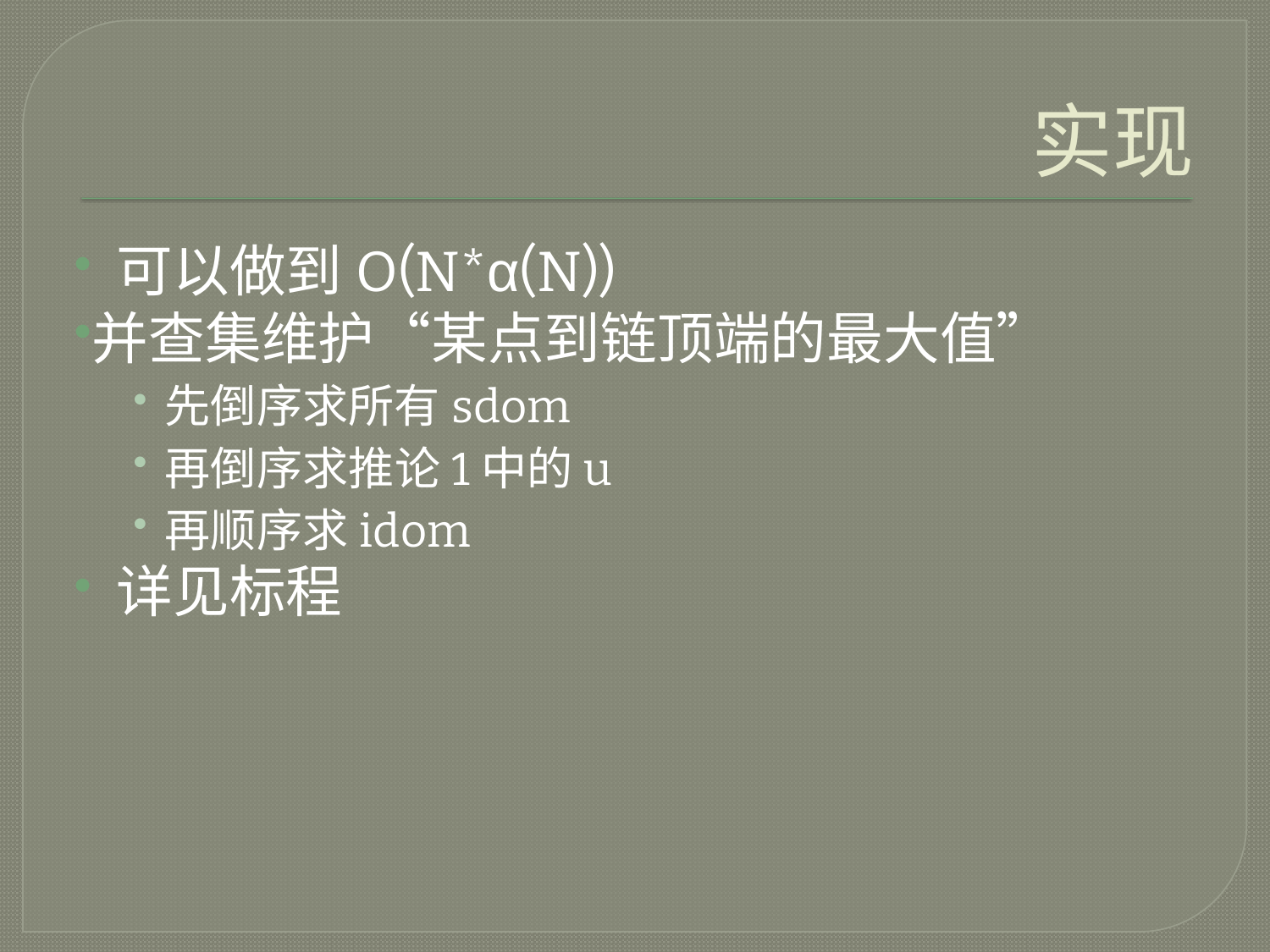

# 实现
可以做到O(N*α(N))
并查集维护“某点到链顶端的最大值”
先倒序求所有sdom
再倒序求推论1中的u
再顺序求idom
详见标程